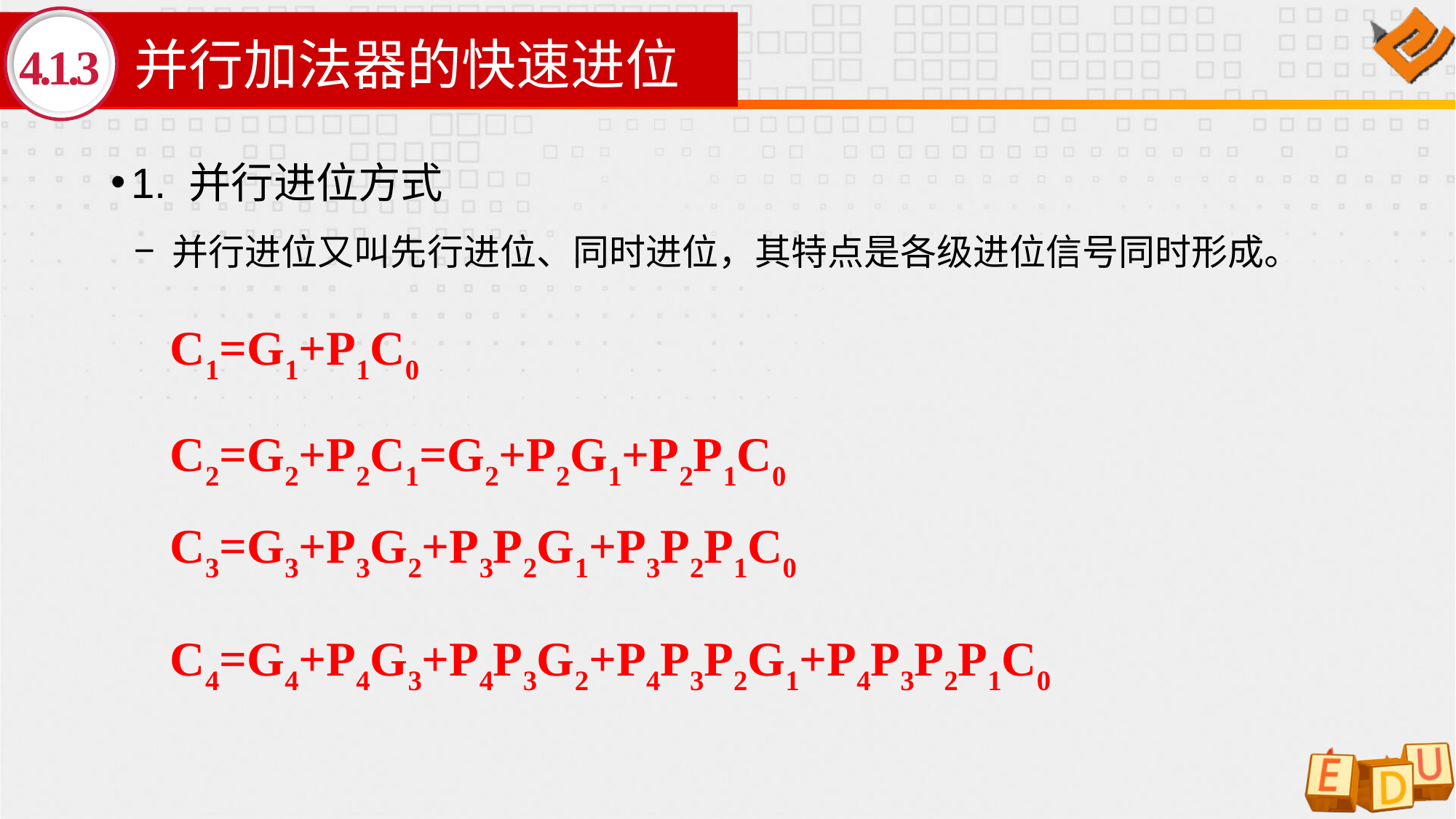

# 并行加法器的快速进位
4.1.3
1. 并行进位方式
并行进位又叫先行进位、同时进位，其特点是各级进位信号同时形成。
C1=G1+P1C0
C2=G2+P2C1=G2+P2G1+P2P1C0
C3=G3+P3G2+P3P2G1+P3P2P1C0
C4=G4+P4G3+P4P3G2+P4P3P2G1+P4P3P2P1C0